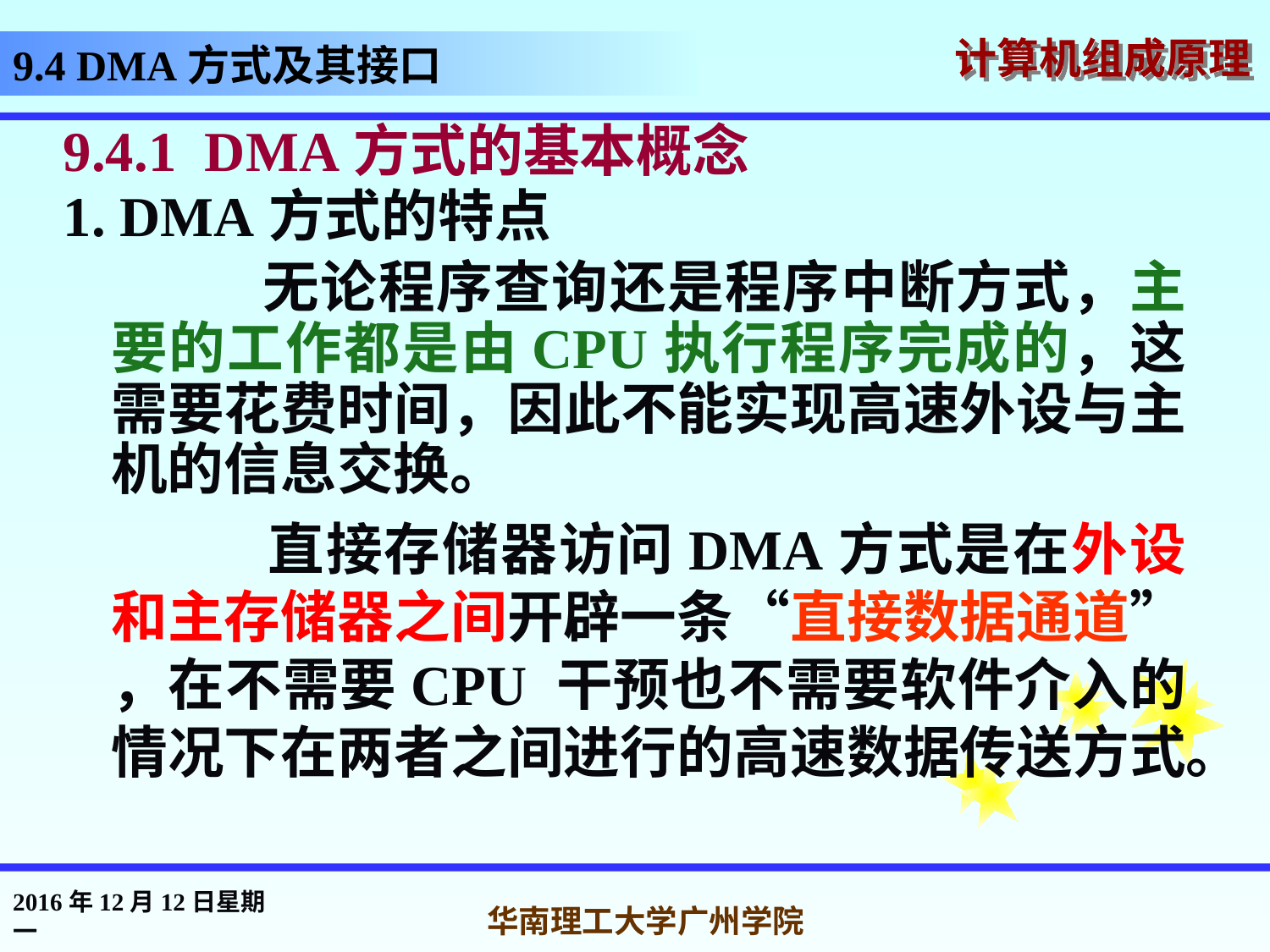

# 9.4 DMA方式及其接口
9.4.1  DMA方式的基本概念
1. DMA方式的特点
             无论程序查询还是程序中断方式，主要的工作都是由CPU执行程序完成的，这需要花费时间，因此不能实现高速外设与主机的信息交换。
             直接存储器访问DMA方式是在外设和主存储器之间开辟一条“直接数据通道” ，在不需要CPU 干预也不需要软件介入的情况下在两者之间进行的高速数据传送方式。
2016年12月12日星期一
华南理工大学广州学院